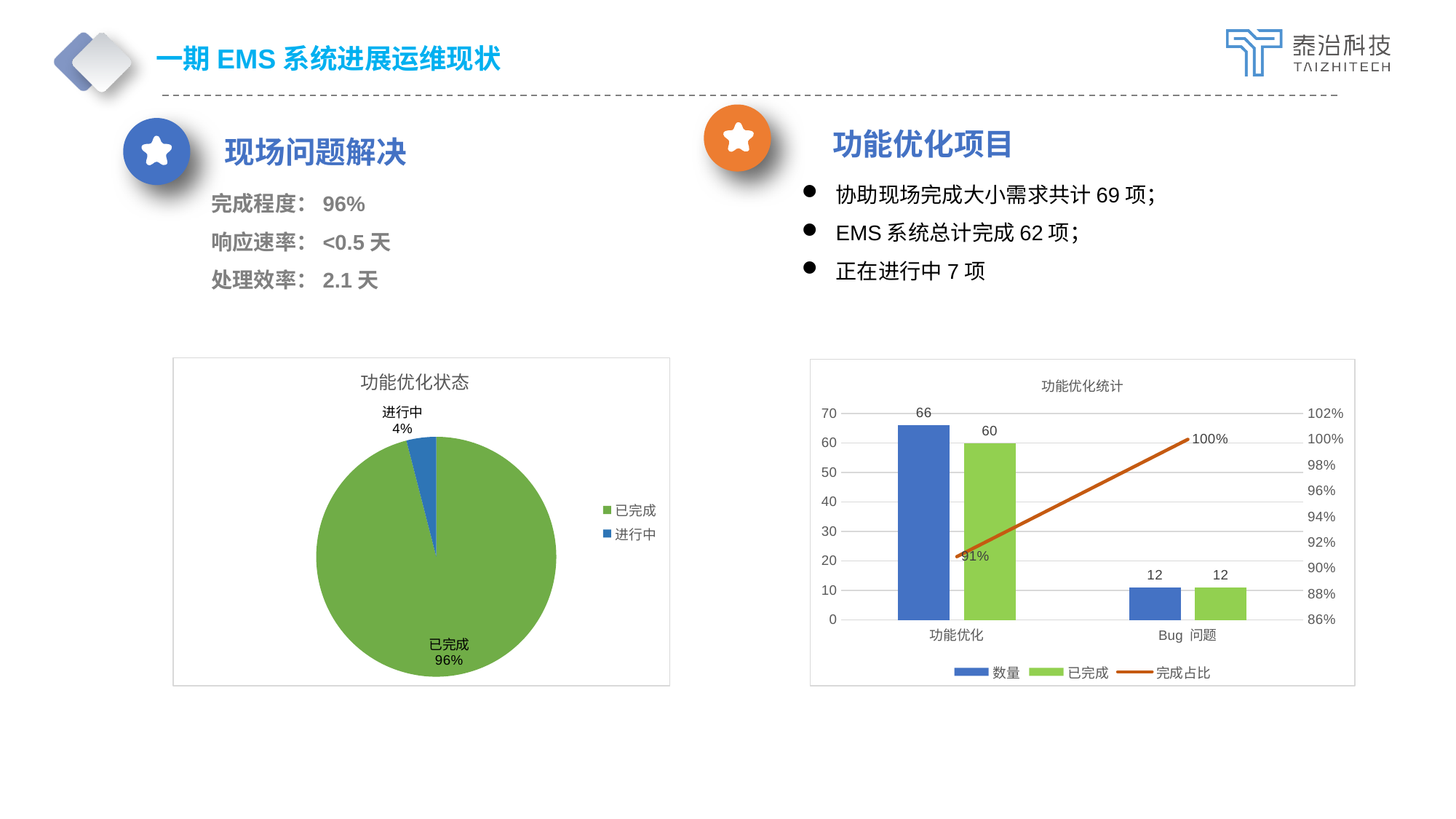

一期EMS系统进展运维现状

功能优化项目

现场问题解决

协助现场完成大小需求共计69项；
EMS系统总计完成62项；
正在进行中7项
完成程度：96%
响应速率：<0.5天
处理效率：2.1天

### Chart: 功能优化状态

| Category |  |
|---|---|
| 已完成 | 0.96 |
| 进行中 | 0.04 |

### Chart: 功能优化统计

| Category | 数量 | 已完成 | 完成占比 |
|---|---|---|---|
| 功能优化 | 66.0 | 60.0 | 0.909090909090909 |
| Bug 问题 | 11.0 | 11.0 | 1.0 |